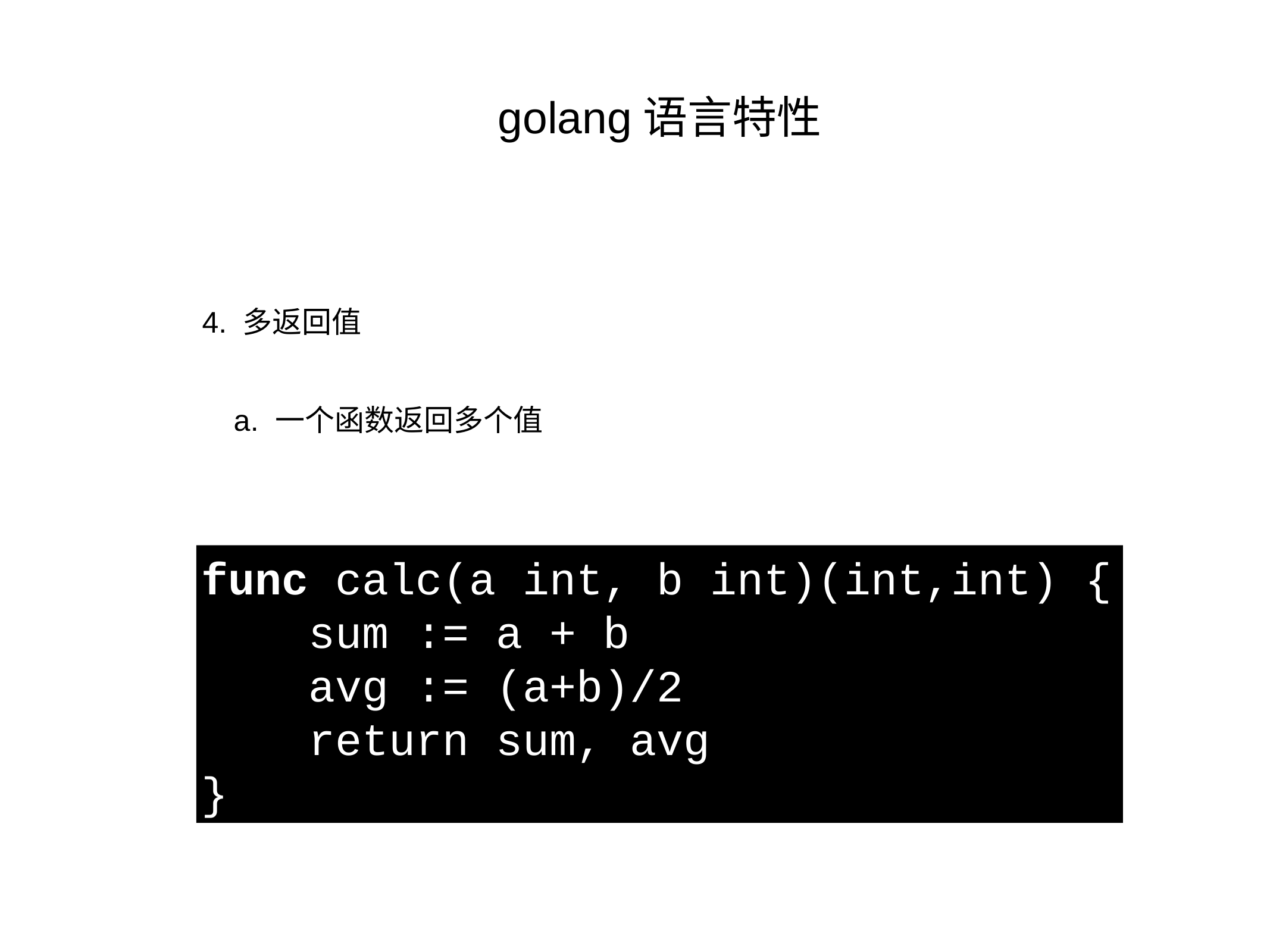

golang语言特性
4. 多返回值
一个函数返回多个值
func calc(a int, b int)(int,int) {
    sum := a + b
    avg := (a+b)/2
    return sum, avg
}